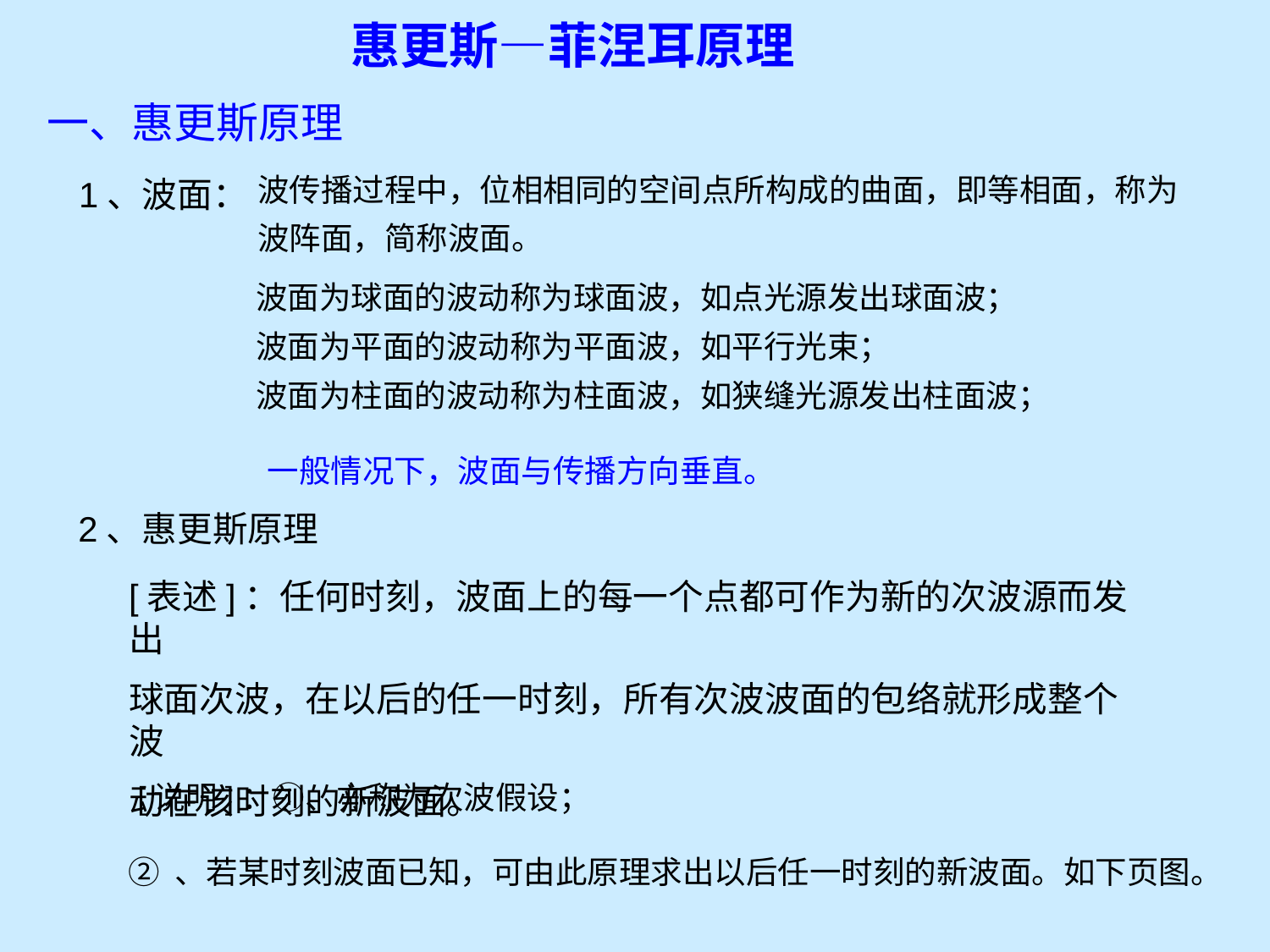

# 惠更斯—菲涅耳原理
一、惠更斯原理
波传播过程中，位相相同的空间点所构成的曲面，即等相面，称为
波阵面，简称波面。
1、波面：
波面为球面的波动称为球面波，如点光源发出球面波；
波面为平面的波动称为平面波，如平行光束；
波面为柱面的波动称为柱面波，如狭缝光源发出柱面波；
一般情况下，波面与传播方向垂直。
2、惠更斯原理
[表述]：任何时刻，波面上的每一个点都可作为新的次波源而发出
球面次波，在以后的任一时刻，所有次波波面的包络就形成整个波
动在该时刻的新波面。
[说明]：①、亦称为次波假设；
② 、若某时刻波面已知，可由此原理求出以后任一时刻的新波面。如下页图。